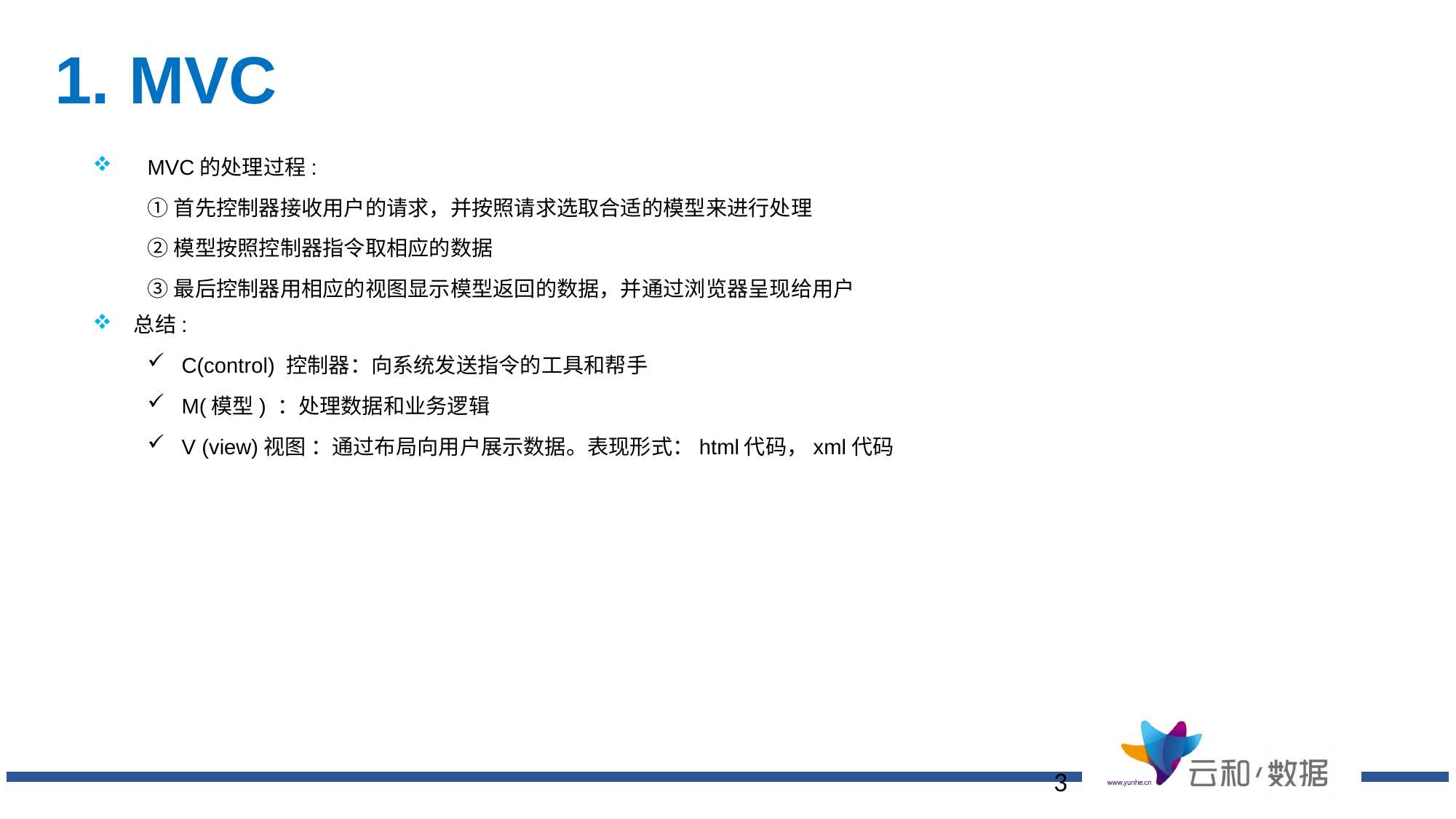

# 1. MVC
MVC的处理过程:
①首先控制器接收用户的请求，并按照请求选取合适的模型来进行处理
②模型按照控制器指令取相应的数据
③最后控制器用相应的视图显示模型返回的数据，并通过浏览器呈现给用户
总结:
C(control) 控制器：向系统发送指令的工具和帮手
M(模型) ：处理数据和业务逻辑
V (view)视图 ：通过布局向用户展示数据。表现形式：html代码，xml代码

3